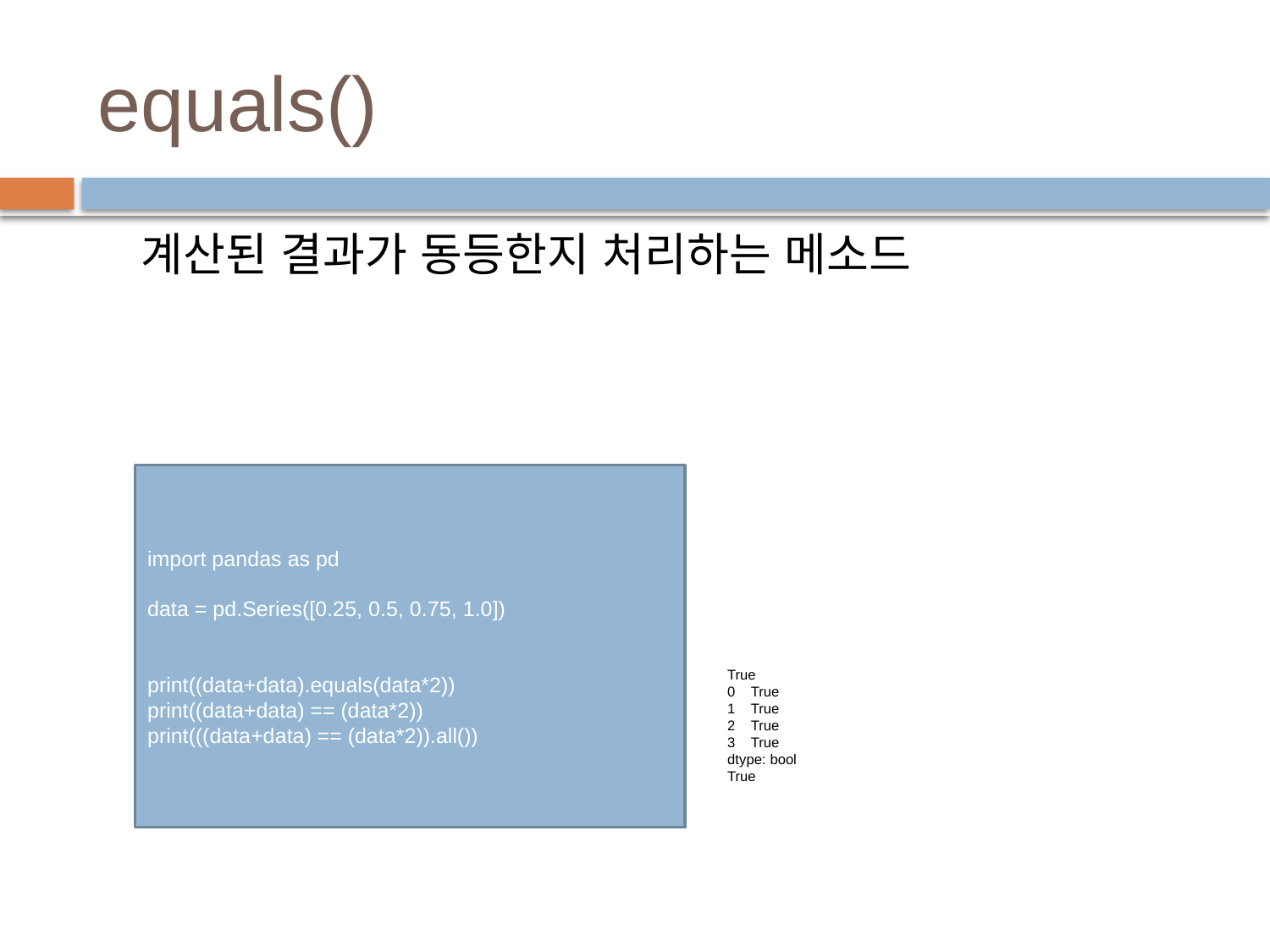

# equals()
계산된 결과가 동등한지 처리하는 메소드
import pandas as pd

data = pd.Series([0.25, 0.5, 0.75, 1.0])

print((data+data).equals(data*2))
print((data+data) == (data*2))
print(((data+data) == (data*2)).all())
True
0    True
1    True
2    True
3    True
dtype: bool
True